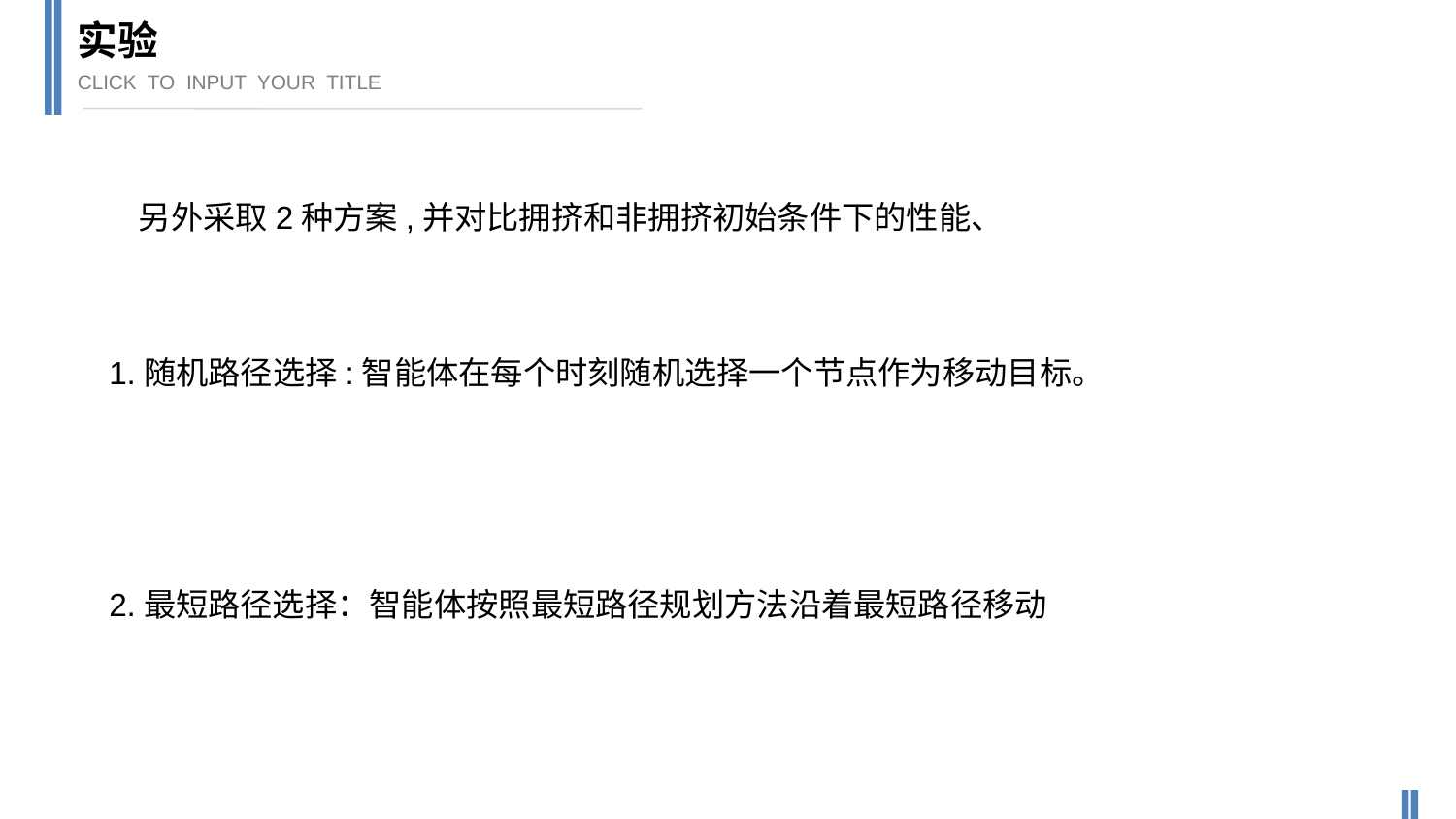

实验
CLICK  TO  INPUT  YOUR  TITLE
   另外采取2种方案,并对比拥挤和非拥挤初始条件下的性能、

1.随机路径选择:智能体在每个时刻随机选择一个节点作为移动目标。

2.最短路径选择：智能体按照最短路径规划方法沿着最短路径移动